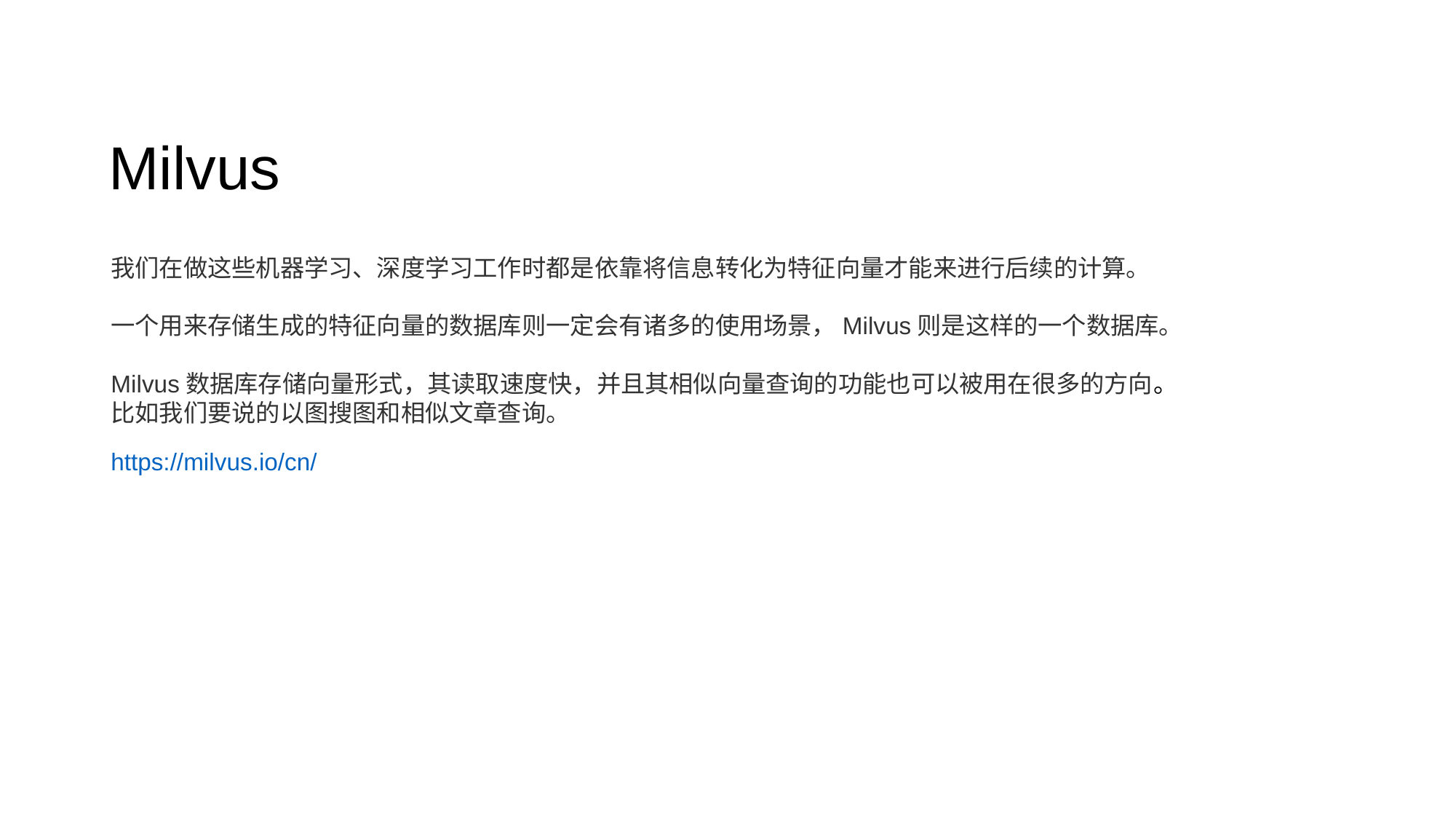

Milvus

我们在做这些机器学习、深度学习工作时都是依靠将信息转化为特征向量才能来进行后续的计算。

一个用来存储生成的特征向量的数据库则一定会有诸多的使用场景，Milvus则是这样的一个数据库。

Milvus数据库存储向量形式，其读取速度快，并且其相似向量查询的功能也可以被用在很多的方向。
比如我们要说的以图搜图和相似文章查询。

https://milvus.io/cn/